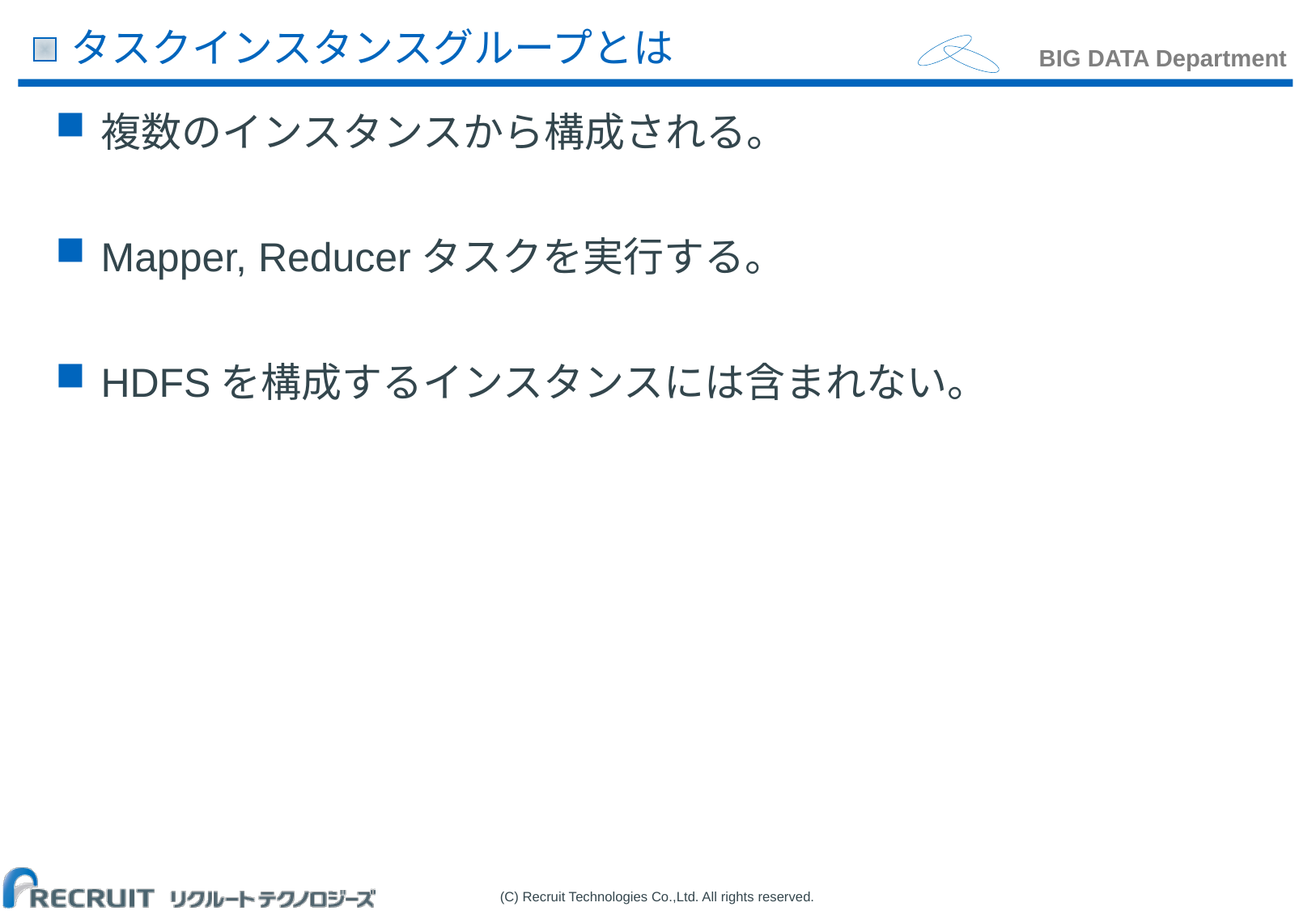

# タスクインスタンスグループとは
複数のインスタンスから構成される。

Mapper, Reducerタスクを実行する。

HDFSを構成するインスタンスには含まれない。